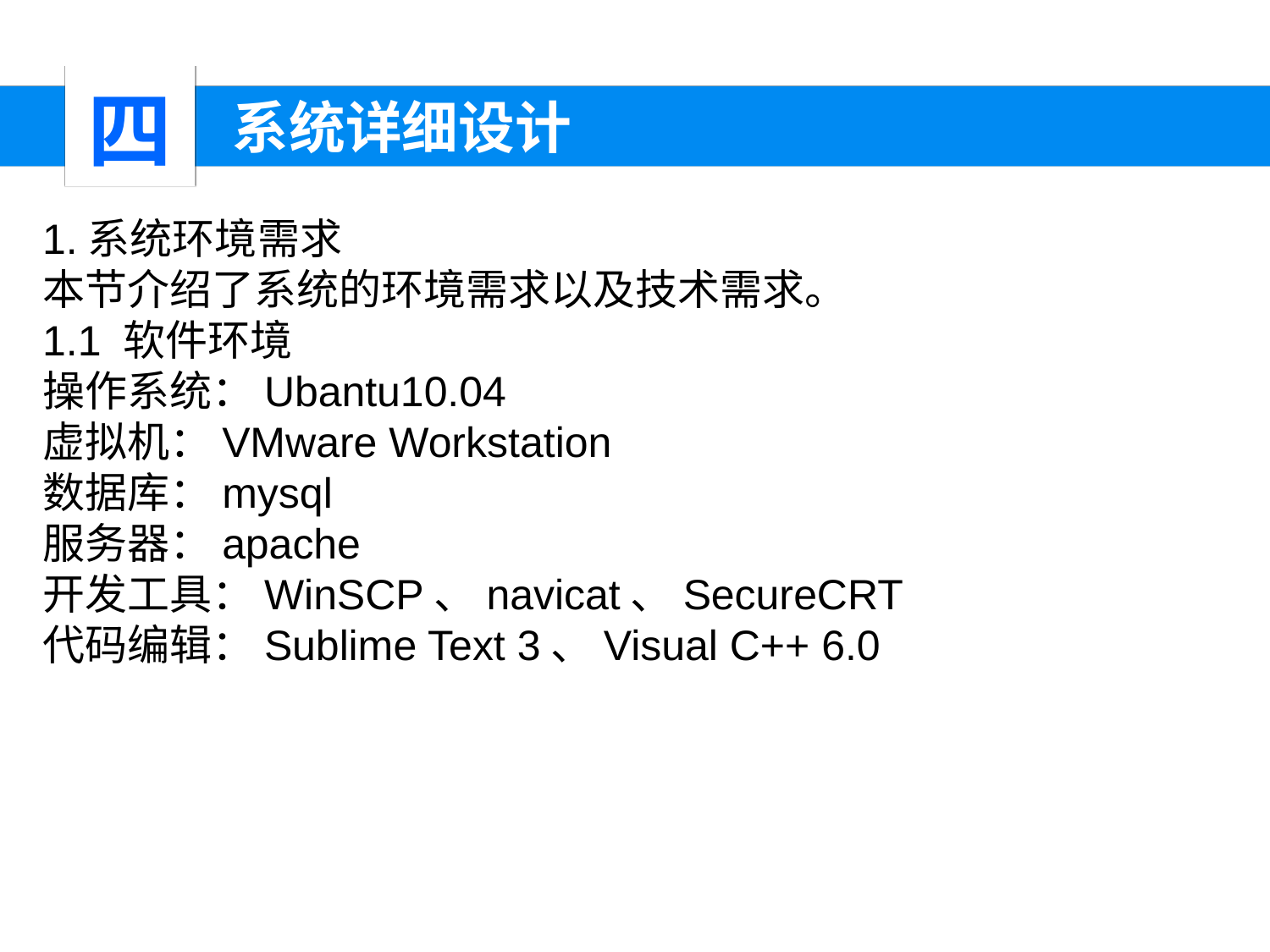

四
                系统详细设计
1.系统环境需求
本节介绍了系统的环境需求以及技术需求。
1.1 软件环境
操作系统：Ubantu10.04
虚拟机：VMware Workstation
数据库：mysql
服务器：apache
开发工具：WinSCP、navicat、SecureCRT
代码编辑：Sublime Text 3、Visual C++ 6.0